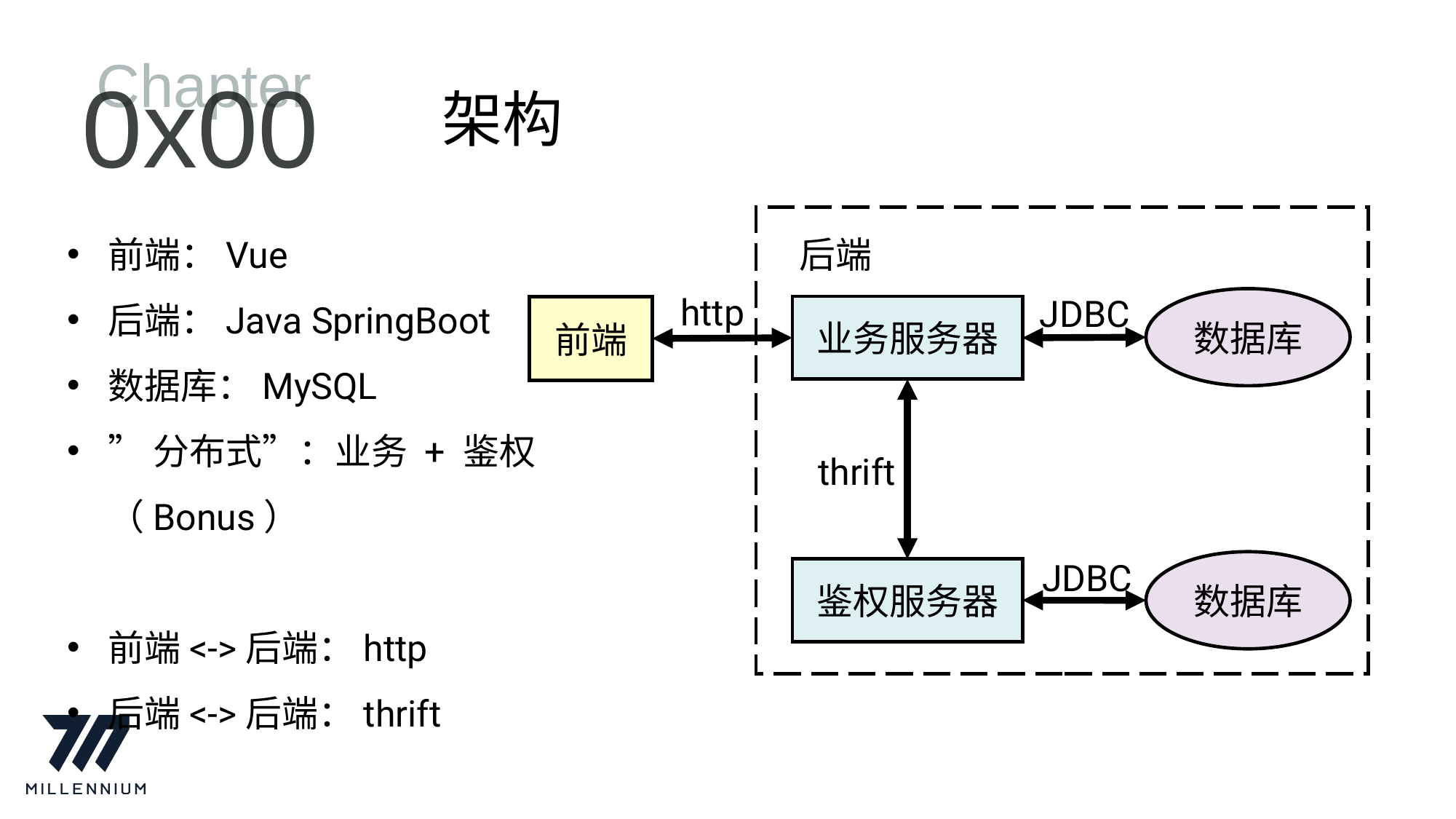

0x00
# 架构
前端：Vue
后端：Java SpringBoot
数据库：MySQL
”分布式”：业务 + 鉴权（Bonus）

前端<->后端：http
后端<->后端：thrift

后端
http
JDBC
数据库
前端
业务服务器
thrift
JDBC
数据库
鉴权服务器